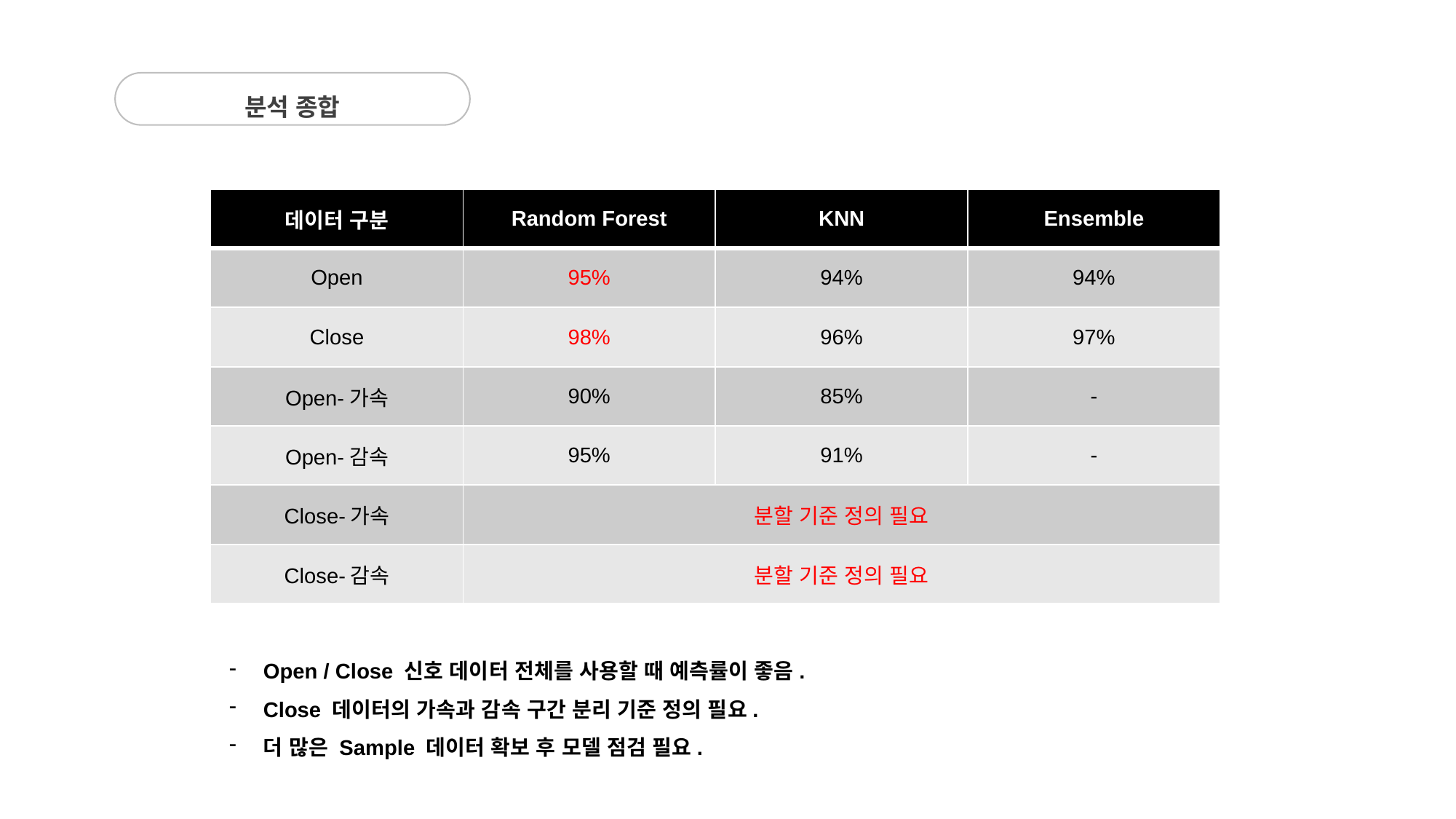

분석 종합
| 데이터 구분 | Random Forest | KNN | Ensemble |
| --- | --- | --- | --- |
| Open | 95% | 94% | 94% |
| Close | 98% | 96% | 97% |
| Open-가속 | 90% | 85% | - |
| Open-감속 | 95% | 91% | - |
| Close-가속 | 분할 기준 정의 필요 |  |  |
| Close-감속 | 분할 기준 정의 필요 |  |  |
Open / Close 신호 데이터 전체를 사용할 때 예측률이 좋음.
Close 데이터의 가속과 감속 구간 분리 기준 정의 필요.
더 많은 Sample 데이터 확보 후 모델 점검 필요.